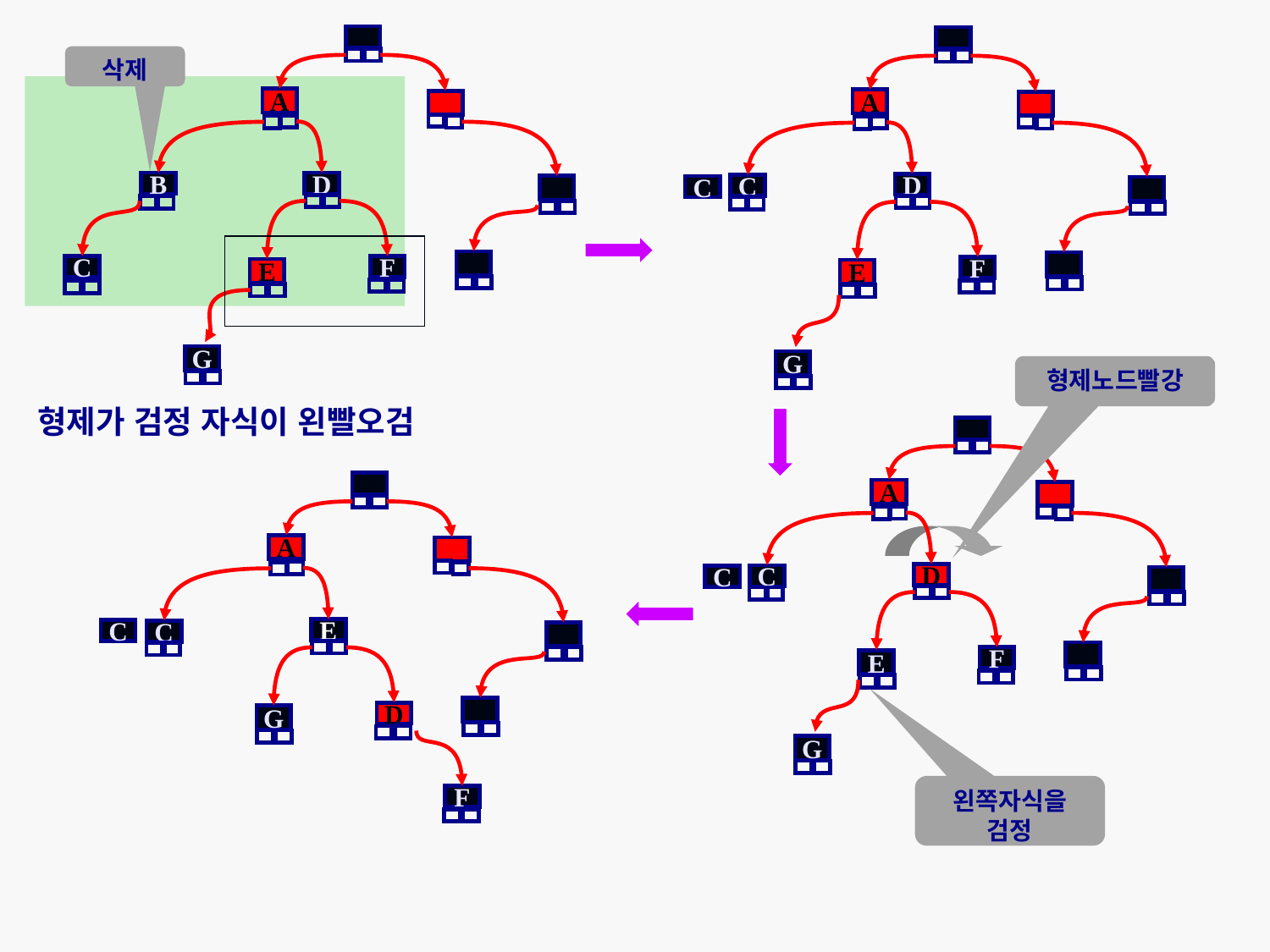

삭제

A
A

B
D
D
C

C

C
F
F
E
E

G
G
형제노드빨강

형제가 검정 자식이 왼빨오검

A

A

D
C
C

E
C
C

F
E

D
G

G

왼쪽자식을
검정
F